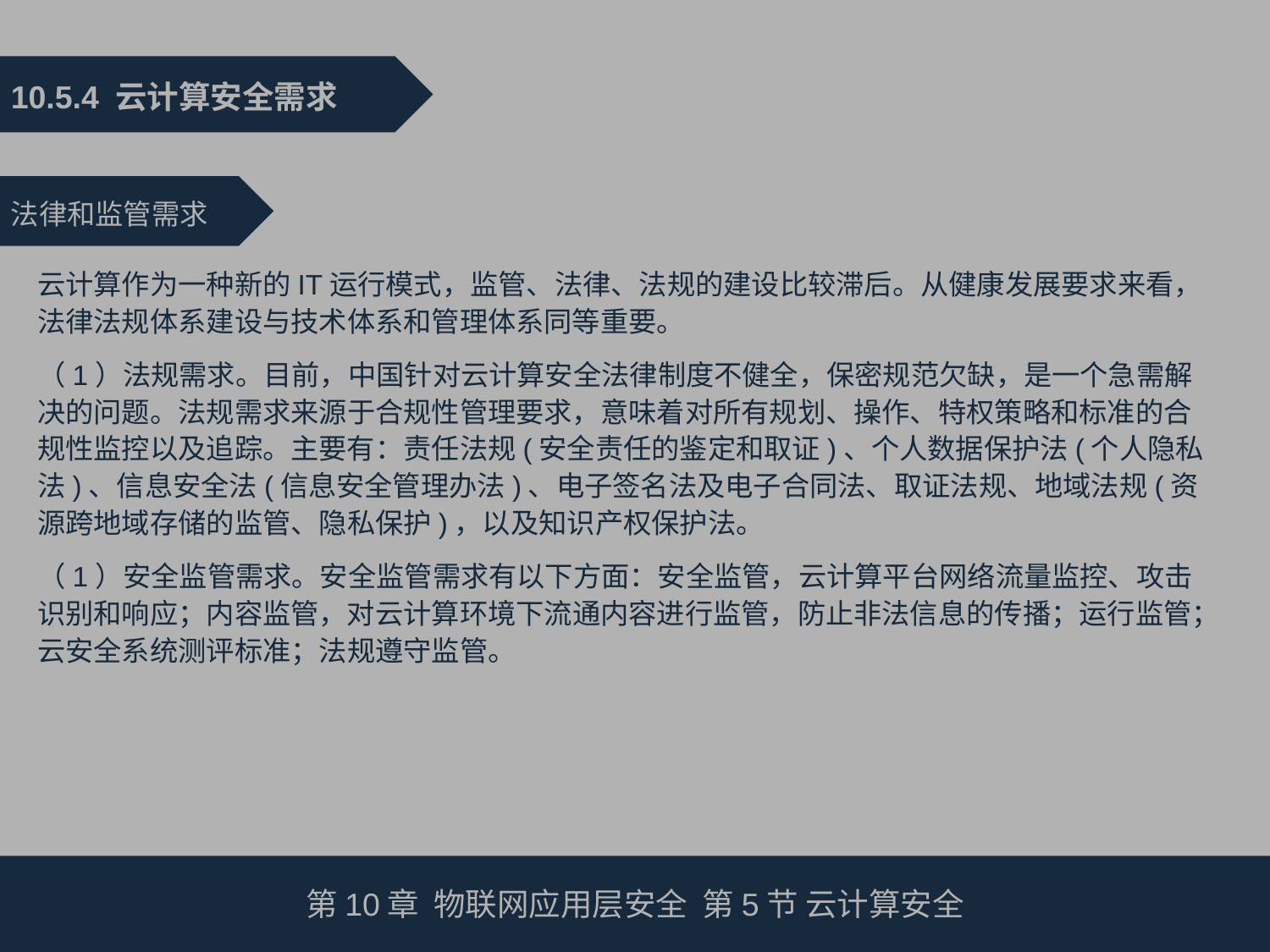

10.5.4 云计算安全需求
法律和监管需求
云计算作为一种新的IT运行模式，监管、法律、法规的建设比较滞后。从健康发展要求来看，法律法规体系建设与技术体系和管理体系同等重要。
（1）法规需求。目前，中国针对云计算安全法律制度不健全，保密规范欠缺，是一个急需解决的问题。法规需求来源于合规性管理要求，意味着对所有规划、操作、特权策略和标准的合规性监控以及追踪。主要有：责任法规(安全责任的鉴定和取证)、个人数据保护法(个人隐私法)、信息安全法(信息安全管理办法)、电子签名法及电子合同法、取证法规、地域法规(资源跨地域存储的监管、隐私保护)，以及知识产权保护法。
（1）安全监管需求。安全监管需求有以下方面：安全监管，云计算平台网络流量监控、攻击识别和响应；内容监管，对云计算环境下流通内容进行监管，防止非法信息的传播；运行监管；云安全系统测评标准；法规遵守监管。